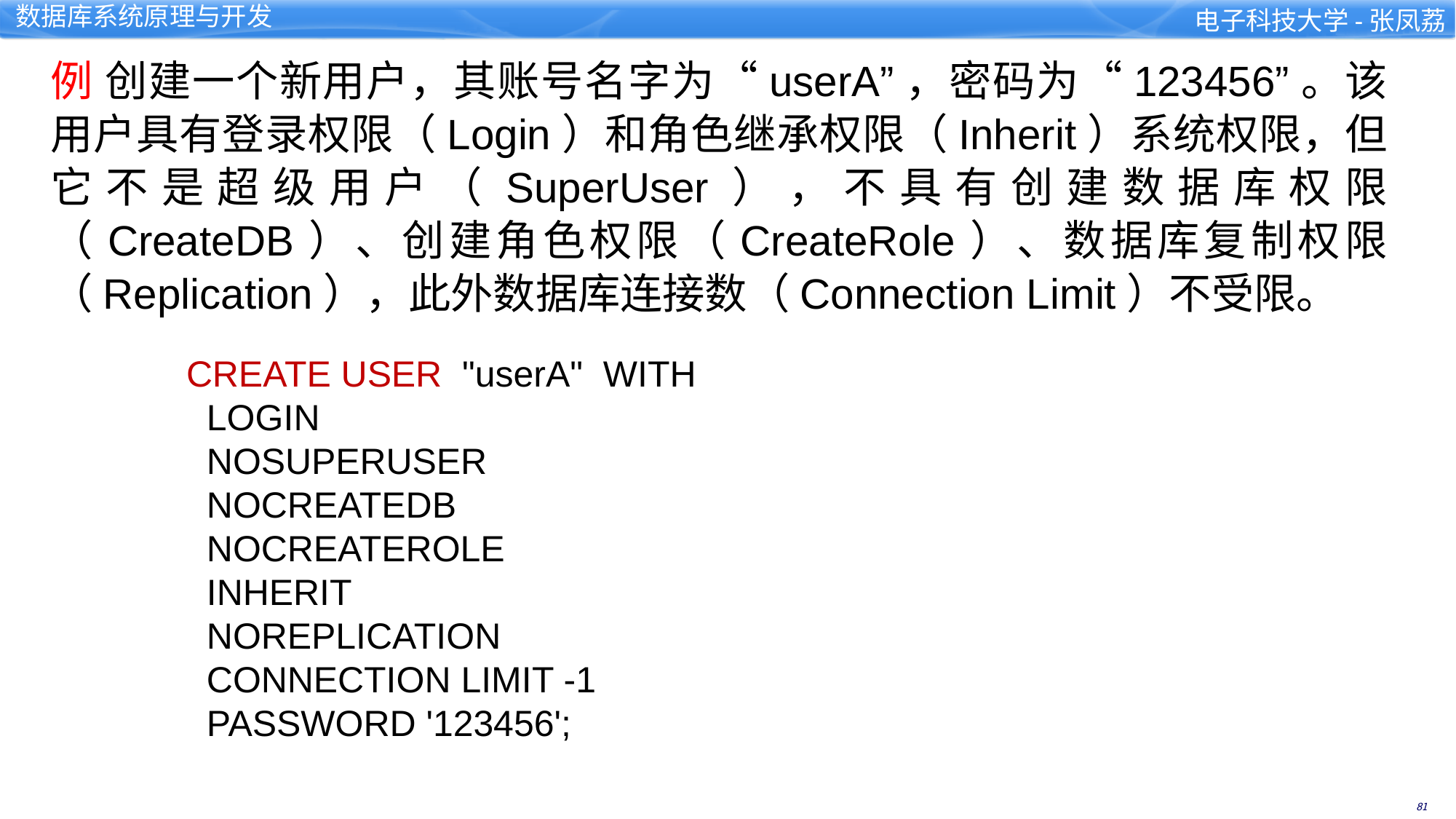

例 创建一个新用户，其账号名字为“userA”，密码为“123456”。该用户具有登录权限（Login）和角色继承权限（Inherit）系统权限，但它不是超级用户（SuperUser），不具有创建数据库权限（CreateDB）、创建角色权限（CreateRole）、数据库复制权限（Replication），此外数据库连接数（Connection Limit）不受限。
CREATE USER  "userA"  WITH
  LOGIN
  NOSUPERUSER
  NOCREATEDB
  NOCREATEROLE
  INHERIT
  NOREPLICATION
  CONNECTION LIMIT -1
  PASSWORD '123456';